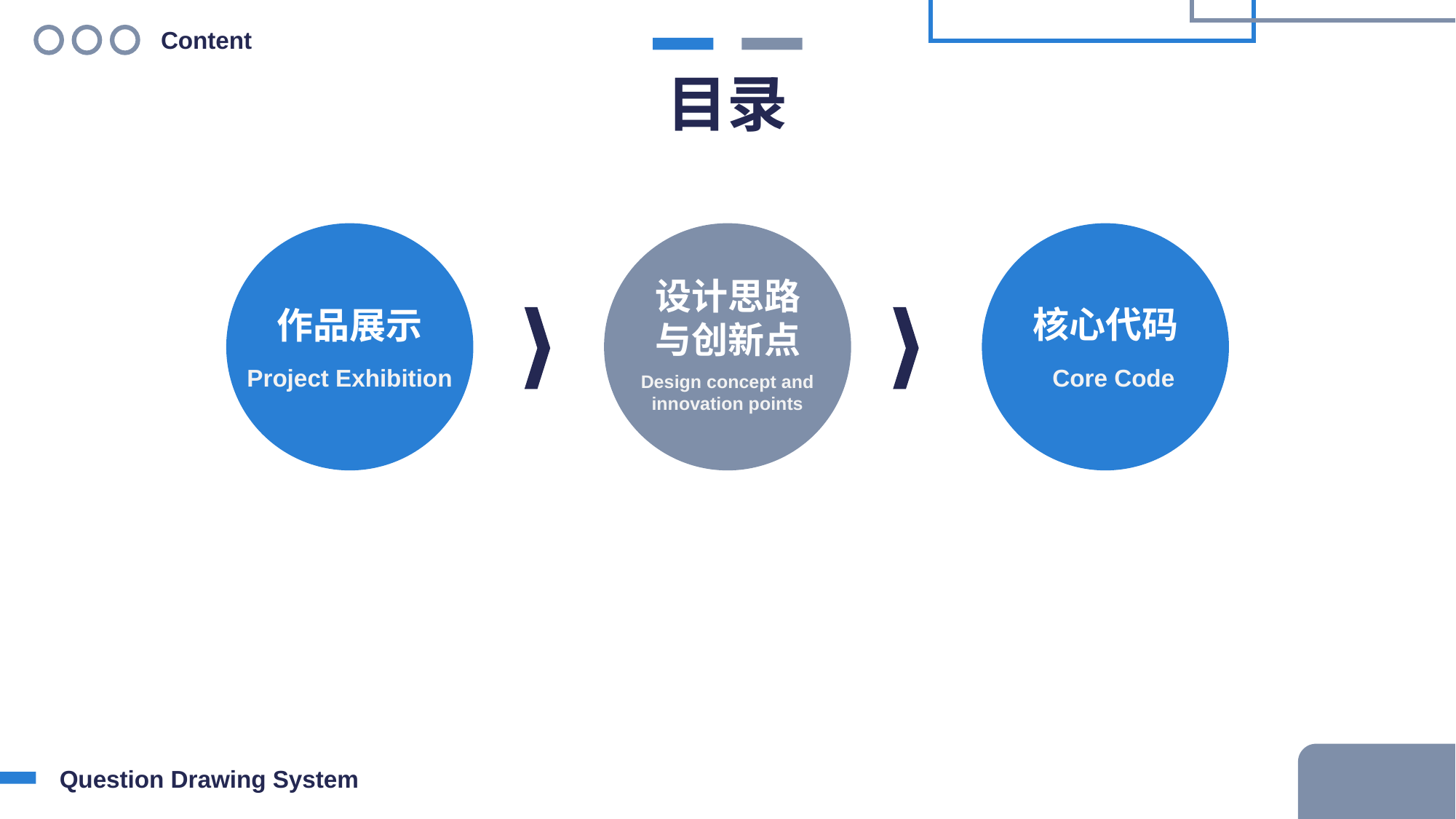

Content

目录

设计思路与创新点

核心代码

作品展示

Project Exhibition
Core Code
Design concept and innovation points

Question Drawing System